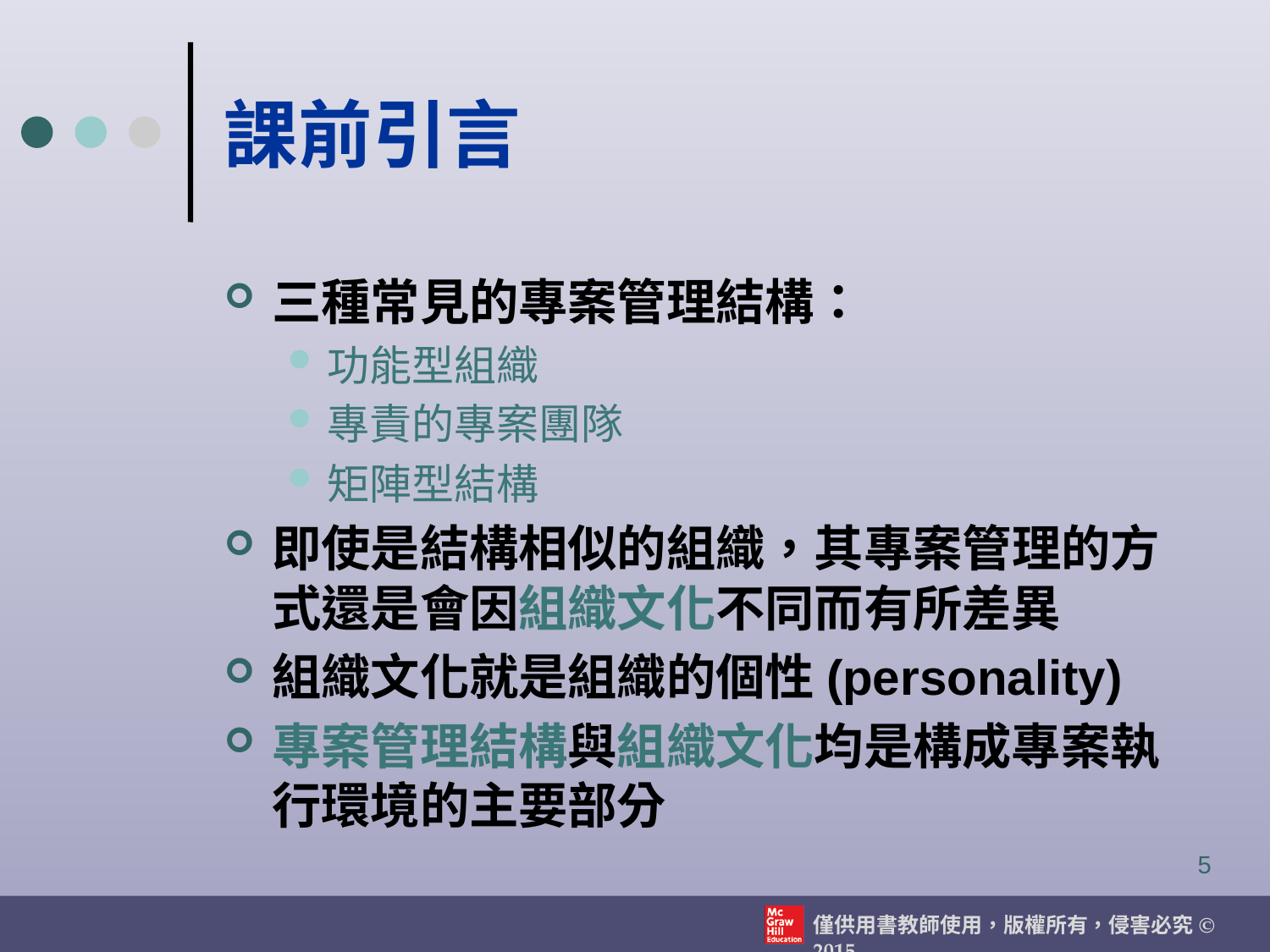

# 課前引言
三種常見的專案管理結構：
功能型組織
專責的專案團隊
矩陣型結構
即使是結構相似的組織，其專案管理的方式還是會因組織文化不同而有所差異
組織文化就是組織的個性(personality)
專案管理結構與組織文化均是構成專案執行環境的主要部分
5